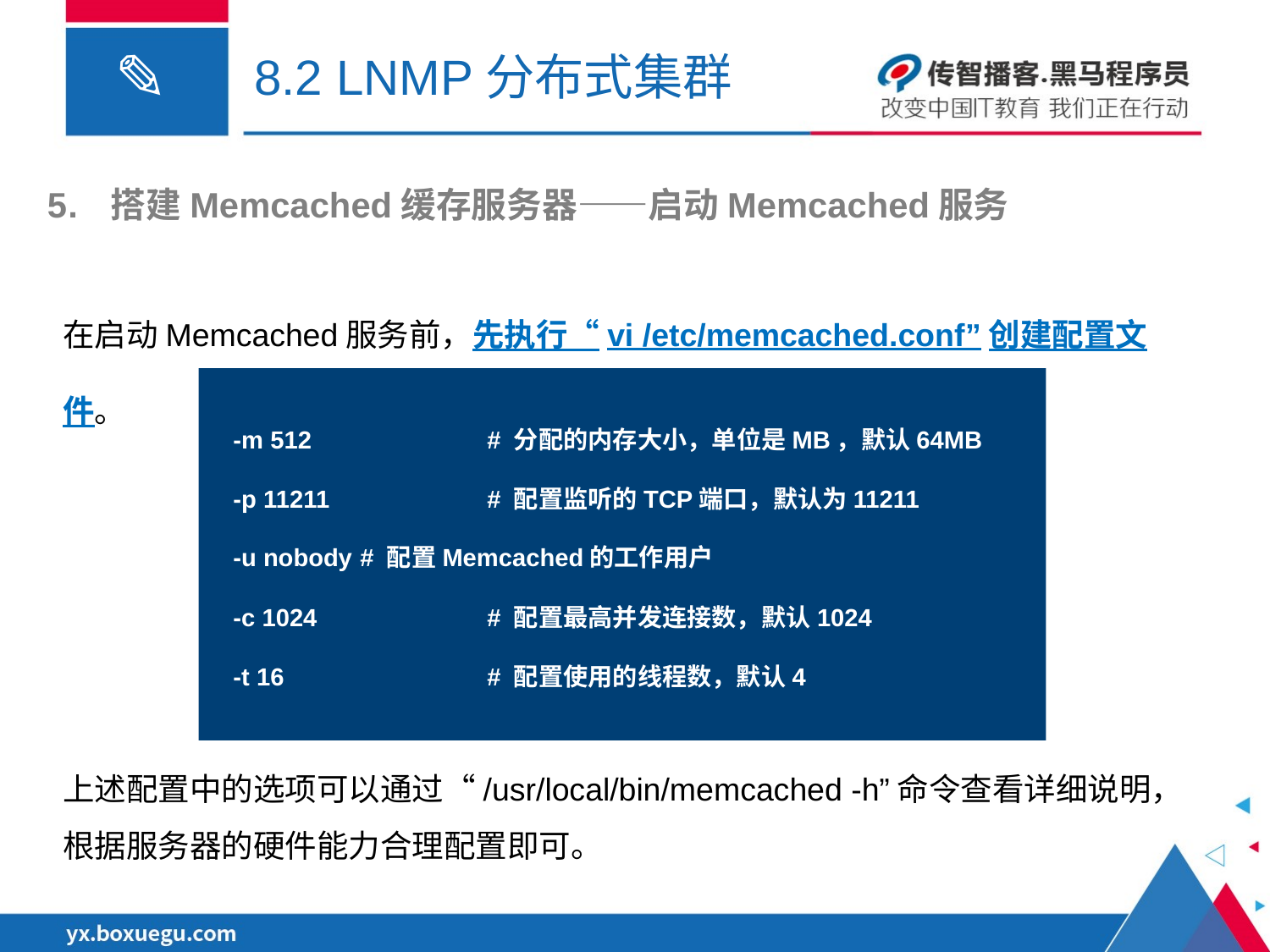

# 8.2 LNMP分布式集群
搭建Memcached缓存服务器——启动Memcached服务
在启动Memcached服务前，先执行“vi /etc/memcached.conf”创建配置文件。

-m 512		# 分配的内存大小，单位是MB，默认64MB
-p 11211		# 配置监听的TCP端口，默认为11211
-u nobody	# 配置Memcached的工作用户
-c 1024		# 配置最高并发连接数，默认1024
-t 16		# 配置使用的线程数，默认4
上述配置中的选项可以通过“/usr/local/bin/memcached -h”命令查看详细说明，根据服务器的硬件能力合理配置即可。